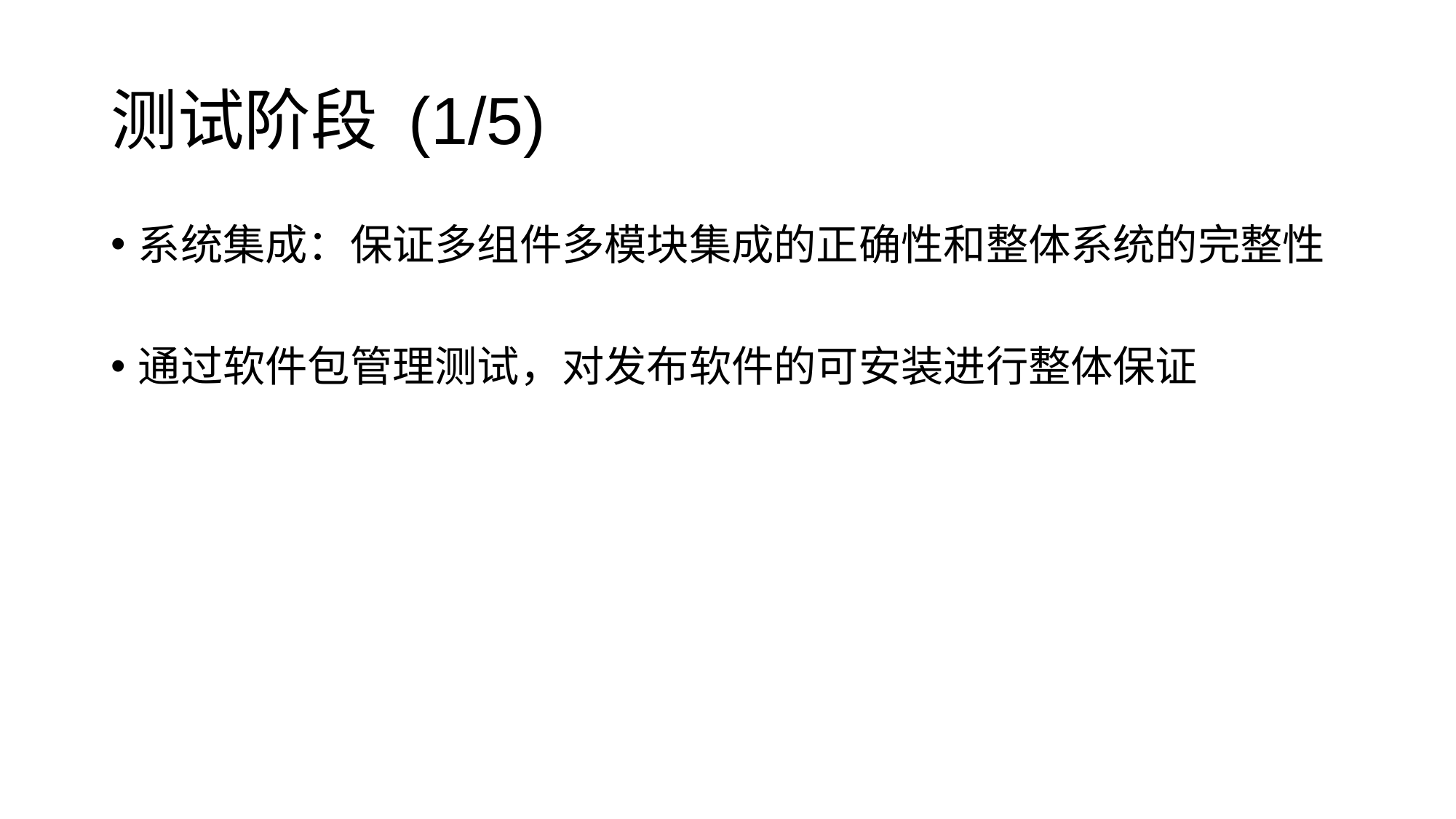

# 测试阶段 (1/5)
系统集成：保证多组件多模块集成的正确性和整体系统的完整性

通过软件包管理测试，对发布软件的可安装进行整体保证